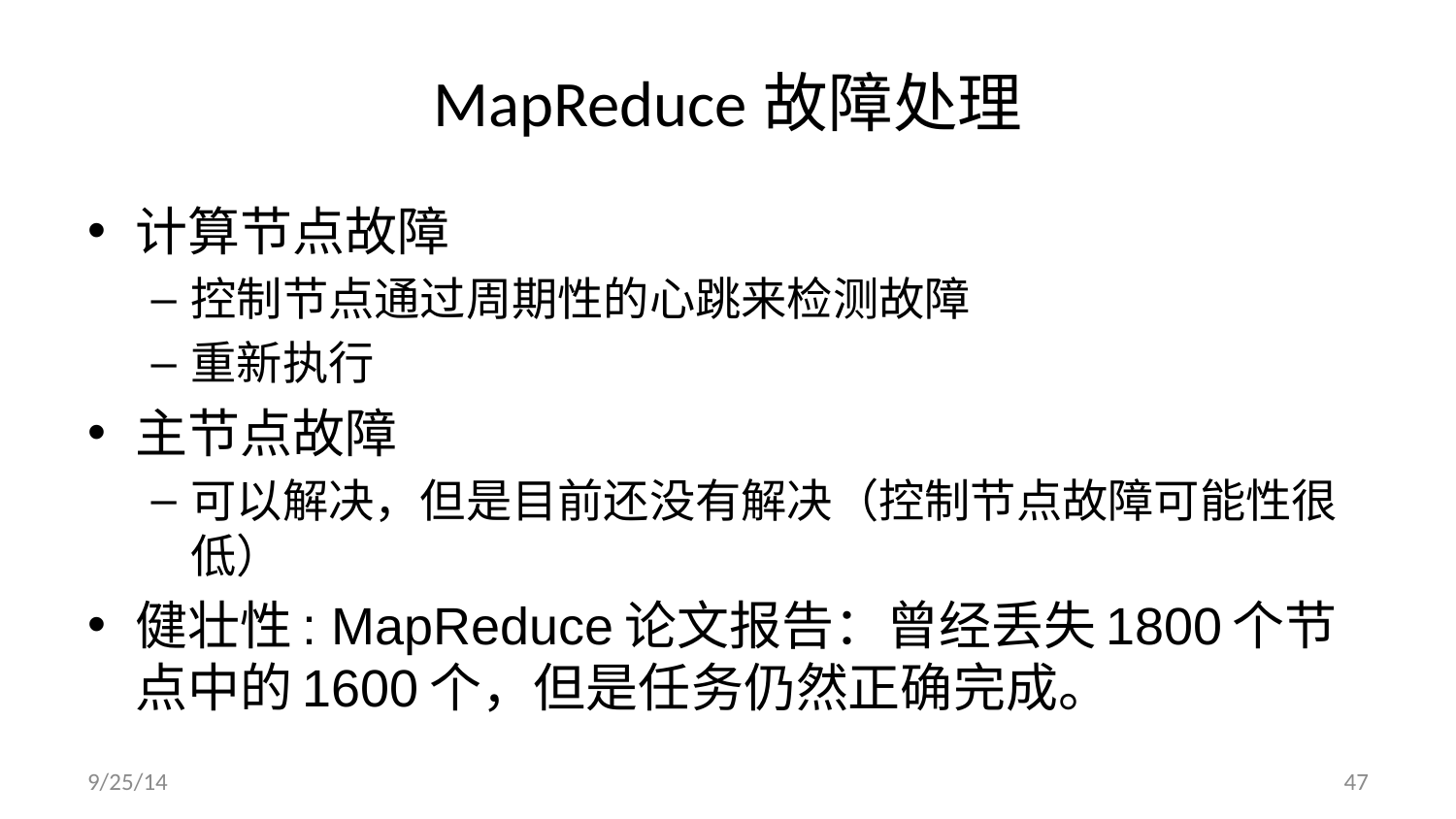

# MapReduce故障处理
计算节点故障
控制节点通过周期性的心跳来检测故障
重新执行
主节点故障
可以解决，但是目前还没有解决（控制节点故障可能性很低）
健壮性: MapReduce论文报告：曾经丢失1800个节点中的1600个，但是任务仍然正确完成。
9/25/14
47